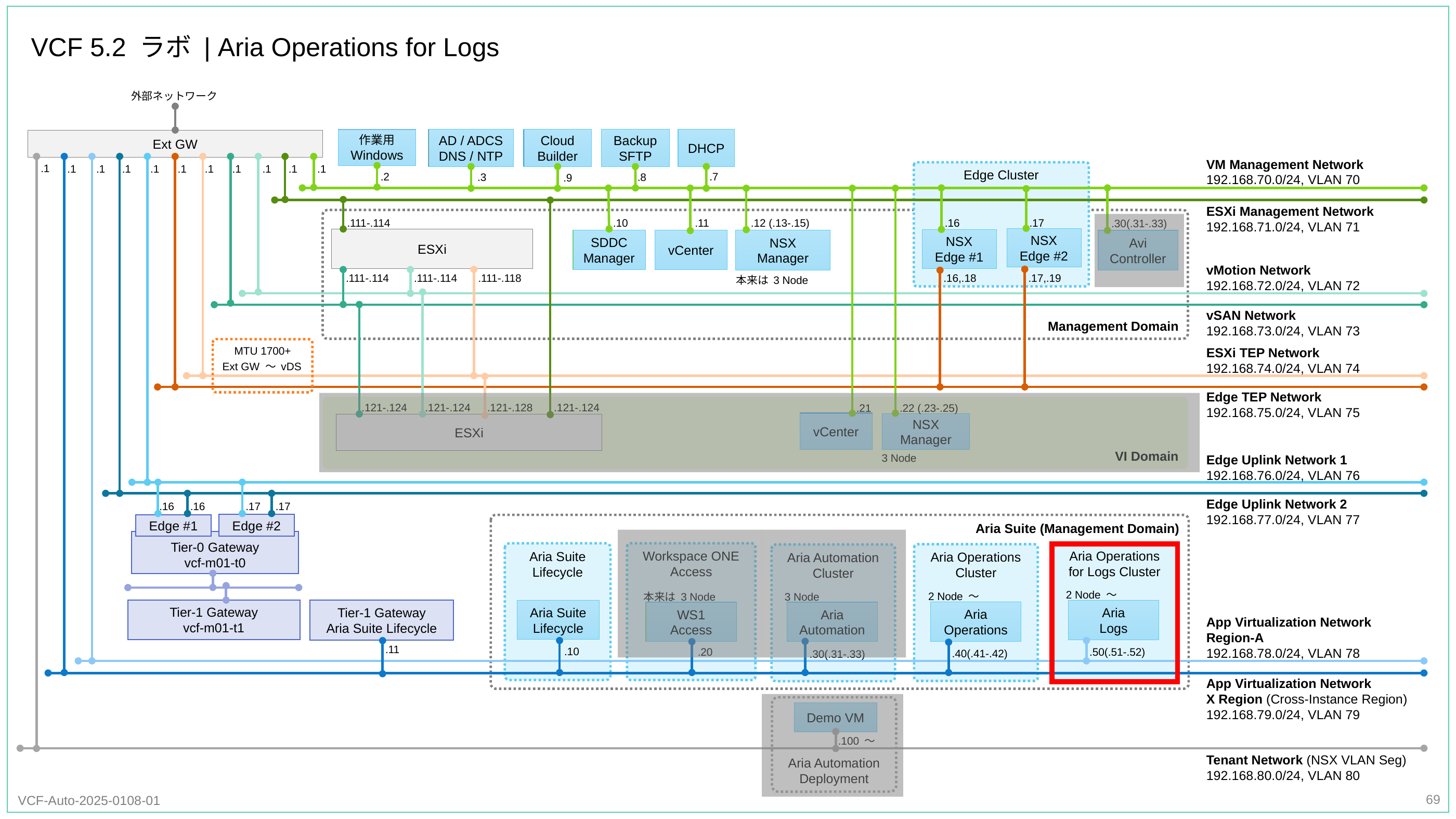

# VCF 5.2 ラボ | Aria Operations for Logs

69